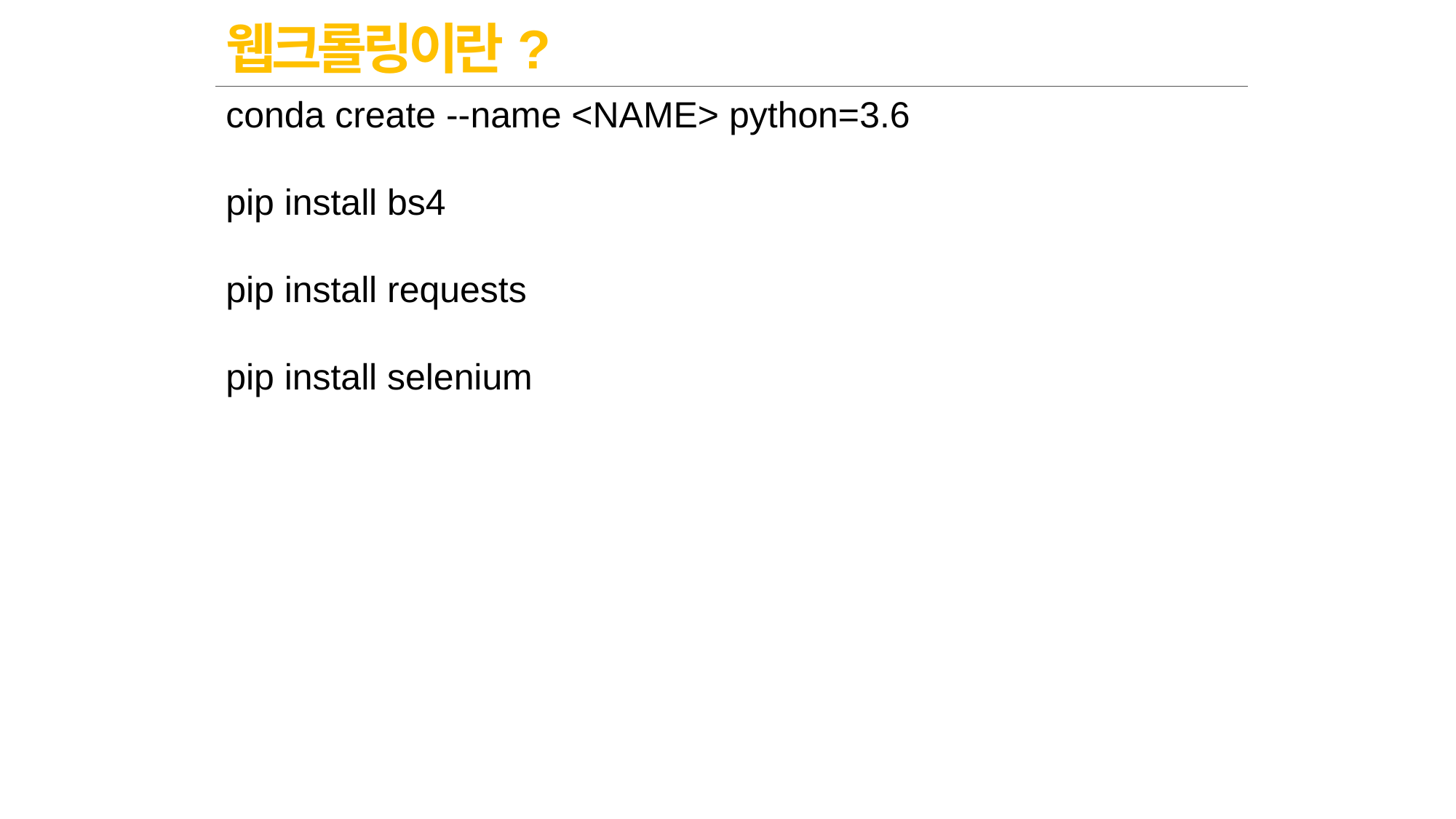

웹크롤링이란?
conda create --name <NAME> python=3.6

pip install bs4

pip install requests

pip install selenium